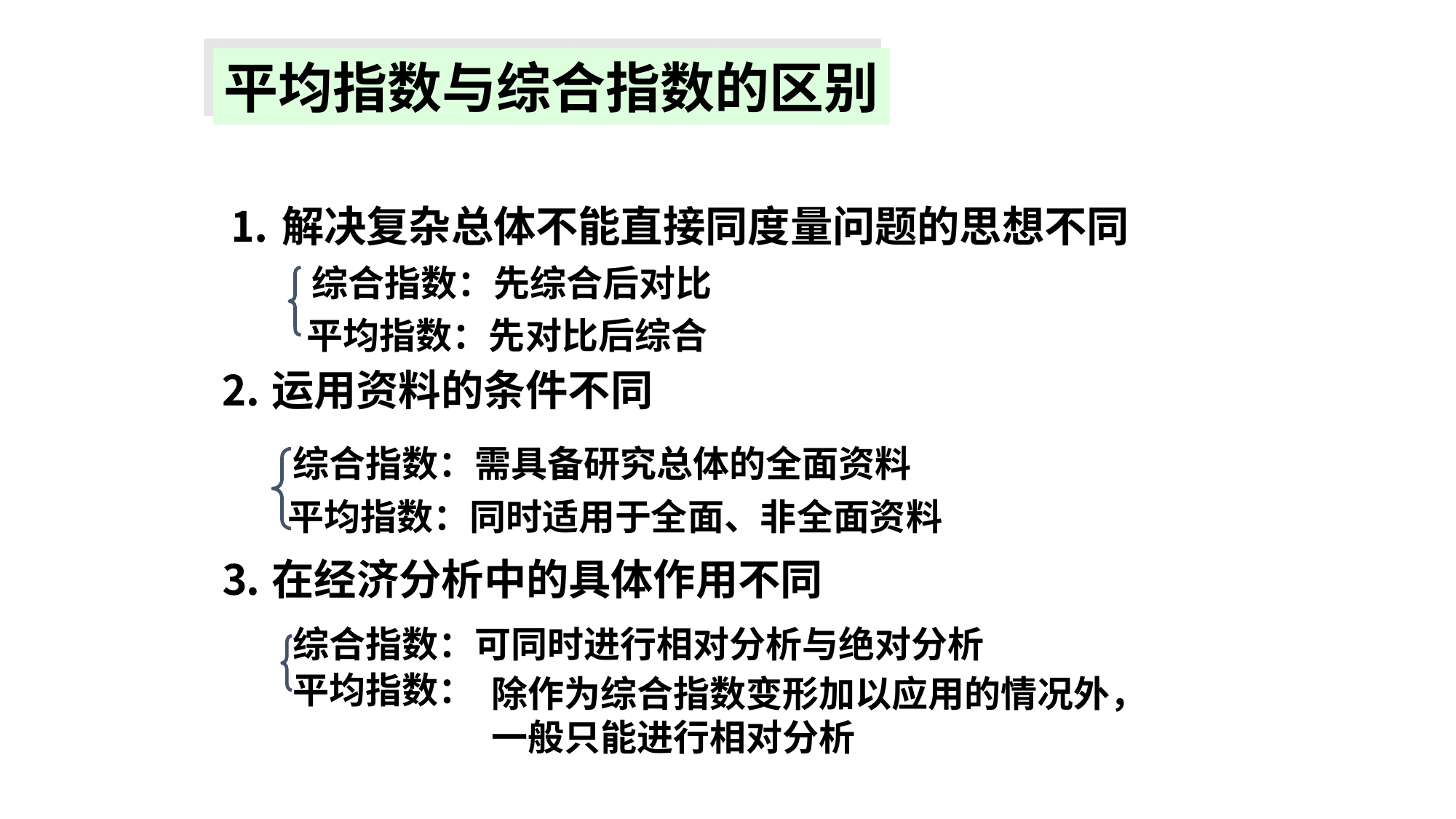

平均指数与综合指数的区别
⒈解决复杂总体不能直接同度量问题的思想不同
综合指数：先综合后对比

平均指数：先对比后综合
⒉运用资料的条件不同
综合指数：需具备研究总体的全面资料

平均指数：同时适用于全面、非全面资料
⒊在经济分析中的具体作用不同
综合指数：可同时进行相对分析与绝对分析

平均指数：
除作为综合指数变形加以应用的情况外，一般只能进行相对分析